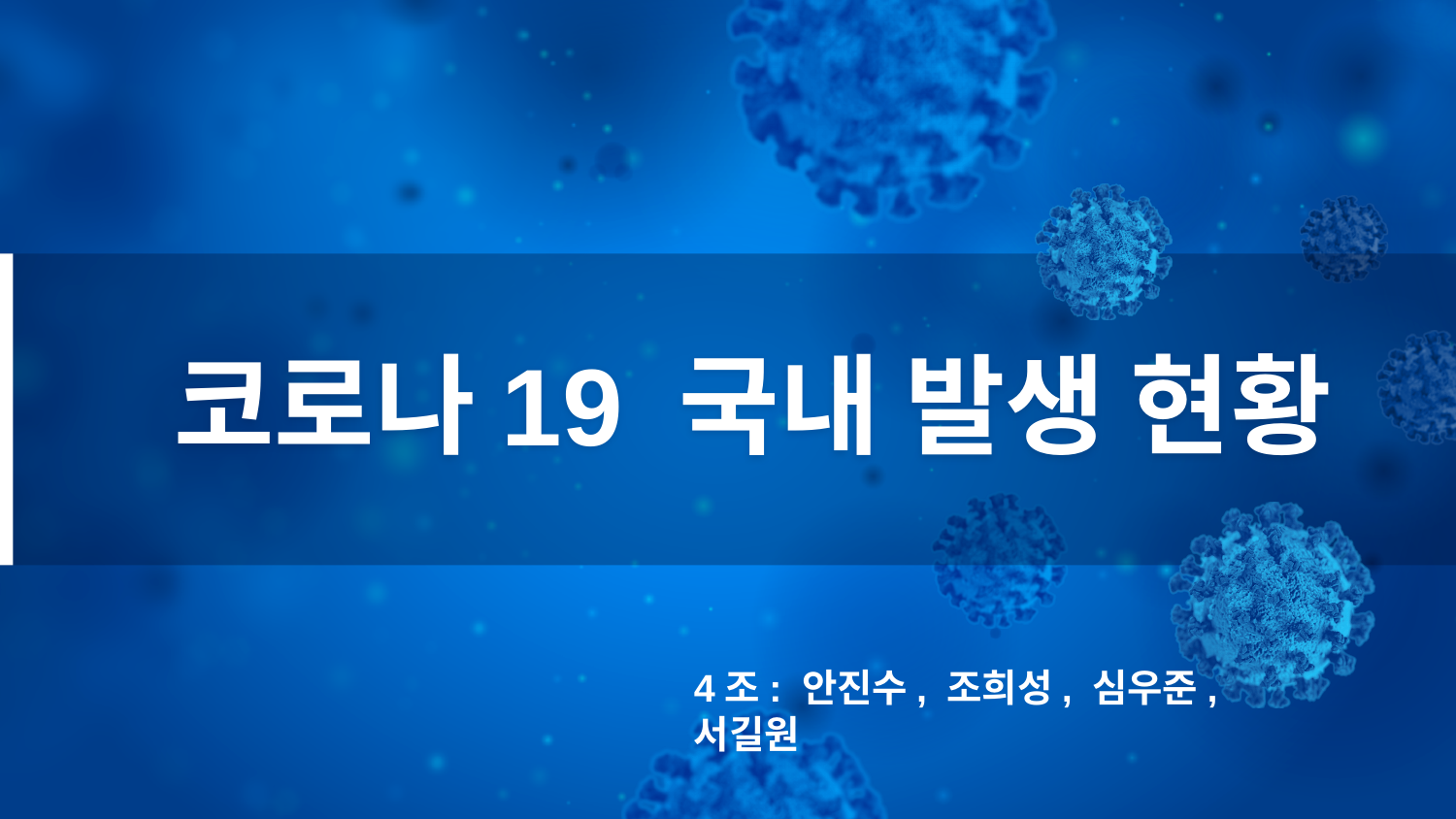

# 코로나19 국내 발생 현황
4조: 안진수, 조희성, 심우준, 서길원